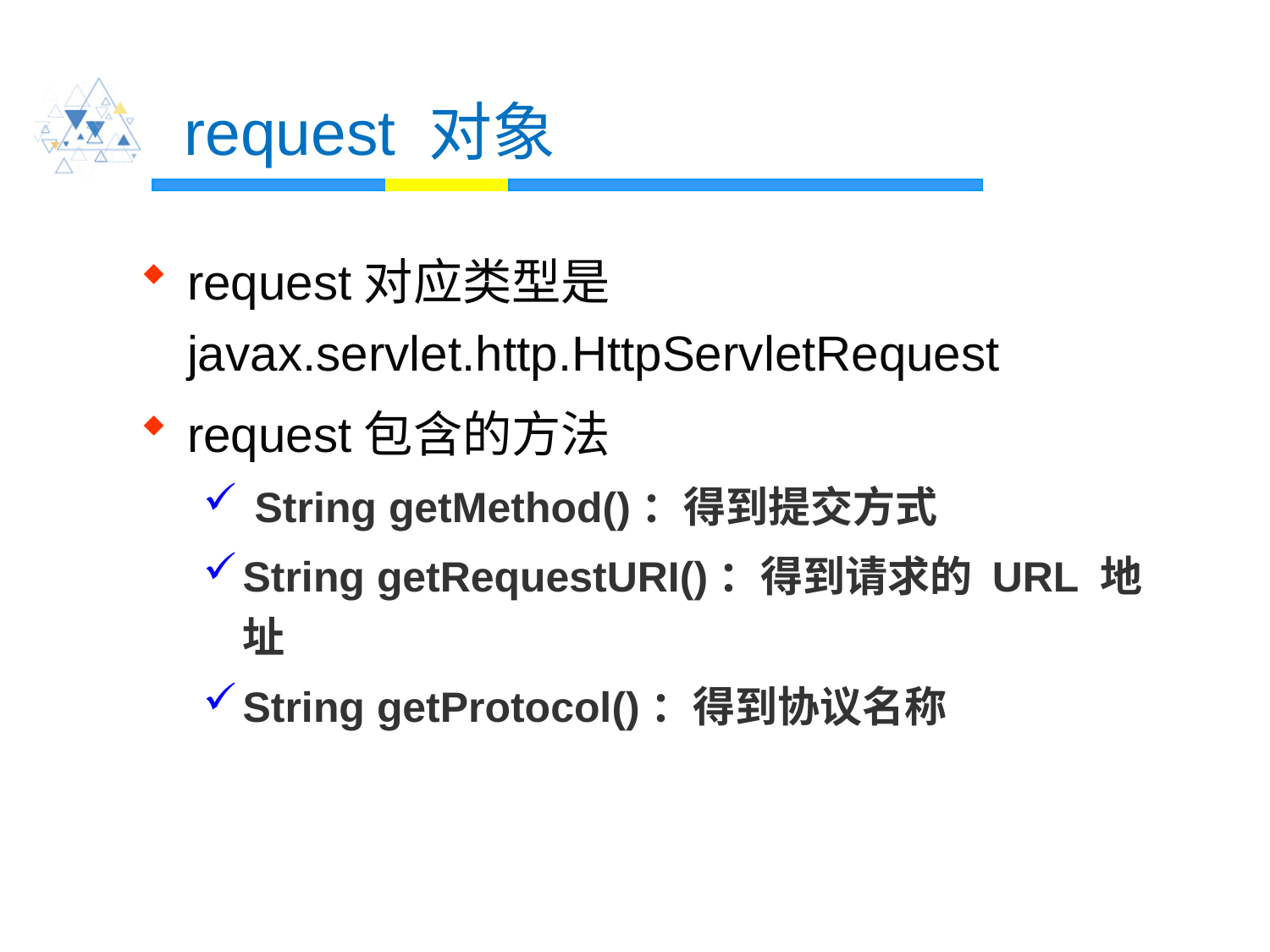

# request 对象
request对应类型是 javax.servlet.http.HttpServletRequest
request包含的方法
 String getMethod()：得到提交方式
String getRequestURI()：得到请求的 URL 地址
String getProtocol()：得到协议名称